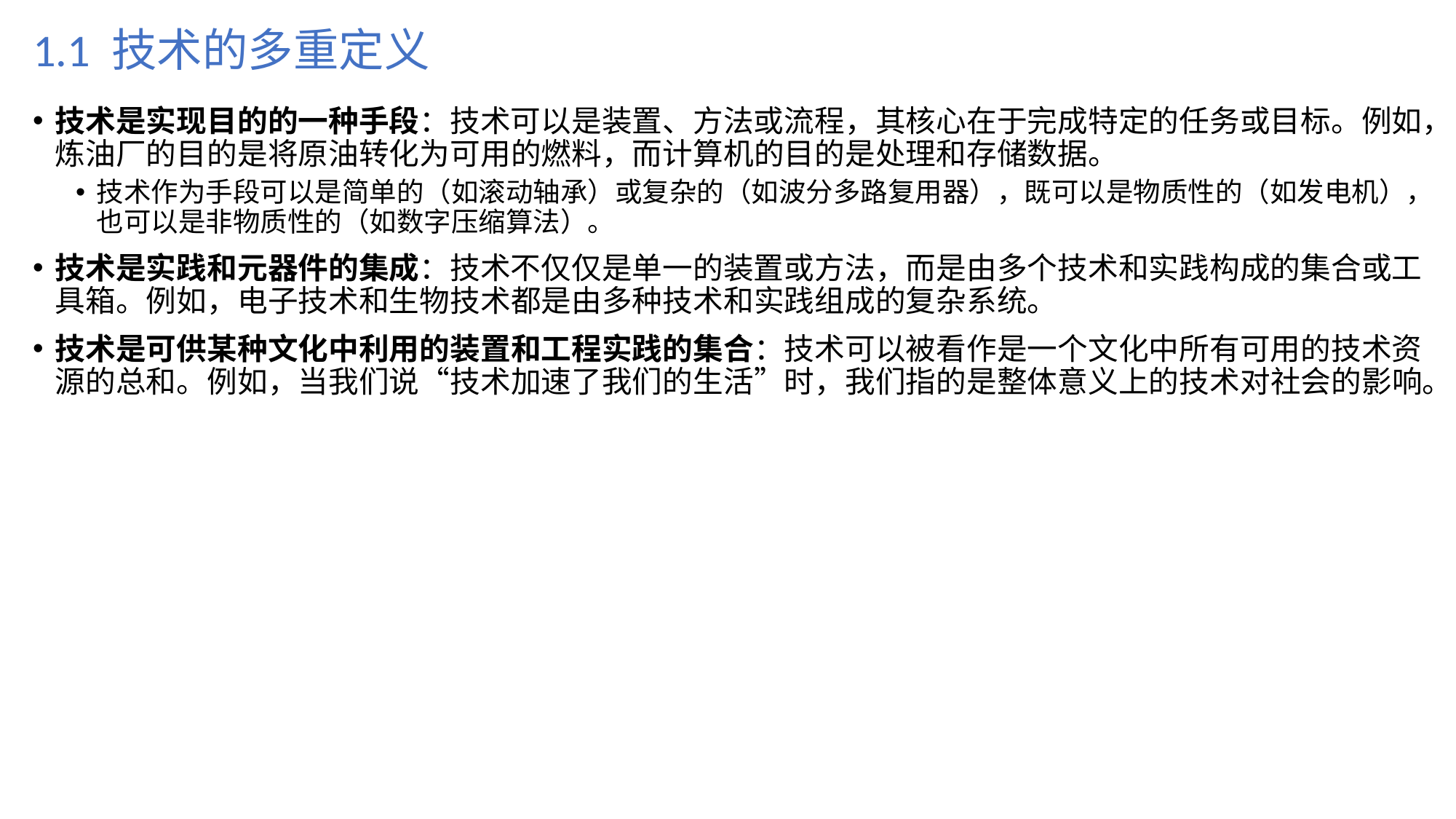

# 1.1 技术的多重定义
技术是实现目的的一种手段：技术可以是装置、方法或流程，其核心在于完成特定的任务或目标。例如，炼油厂的目的是将原油转化为可用的燃料，而计算机的目的是处理和存储数据。
技术作为手段可以是简单的（如滚动轴承）或复杂的（如波分多路复用器），既可以是物质性的（如发电机），也可以是非物质性的（如数字压缩算法）。
技术是实践和元器件的集成：技术不仅仅是单一的装置或方法，而是由多个技术和实践构成的集合或工具箱。例如，电子技术和生物技术都是由多种技术和实践组成的复杂系统。
技术是可供某种文化中利用的装置和工程实践的集合：技术可以被看作是一个文化中所有可用的技术资源的总和。例如，当我们说“技术加速了我们的生活”时，我们指的是整体意义上的技术对社会的影响。